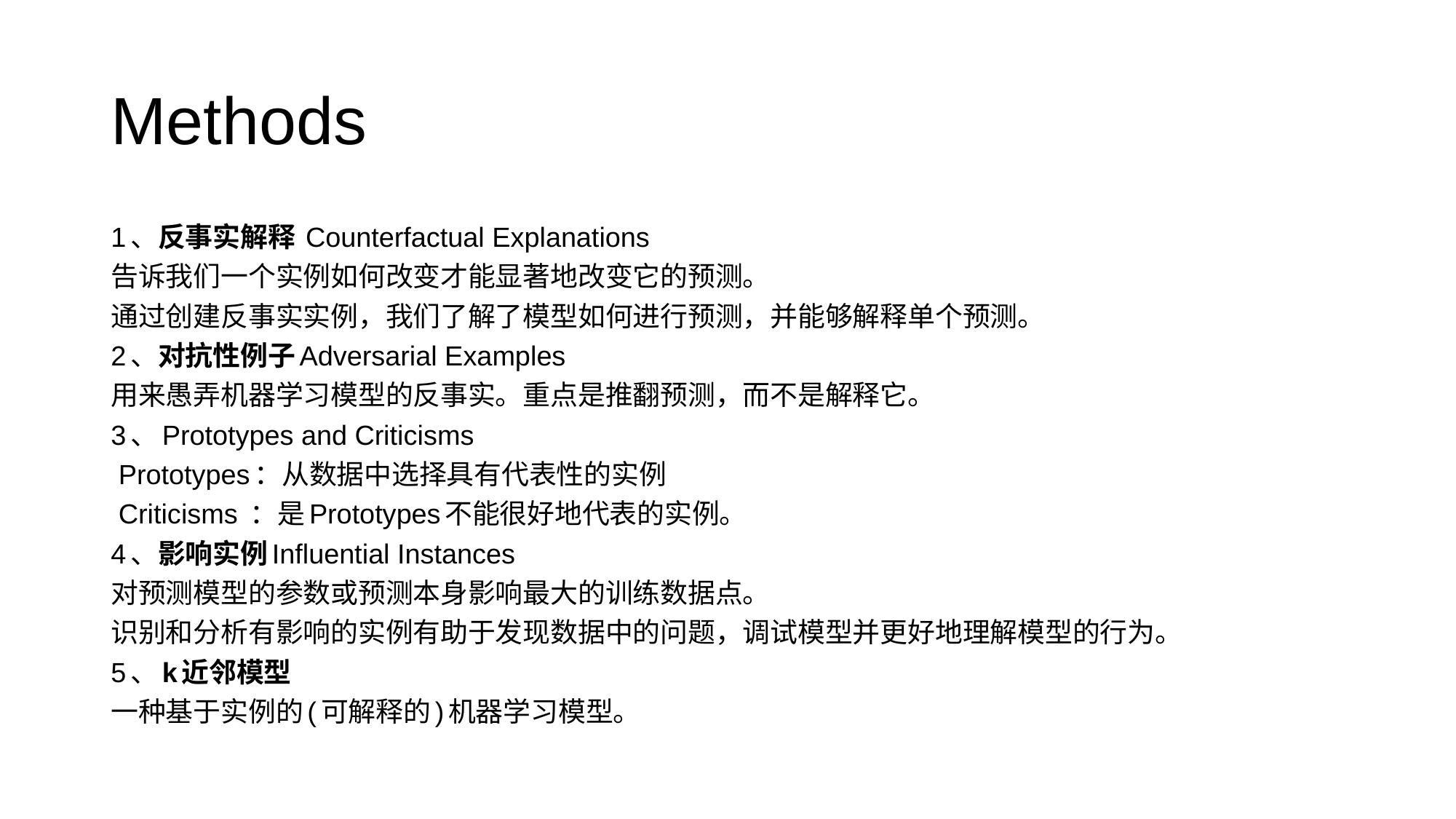

# Methods
1、反事实解释 Counterfactual Explanations
告诉我们一个实例如何改变才能显著地改变它的预测。
通过创建反事实实例，我们了解了模型如何进行预测，并能够解释单个预测。
2、对抗性例子Adversarial Examples
用来愚弄机器学习模型的反事实。重点是推翻预测，而不是解释它。
3、Prototypes and Criticisms
 Prototypes：从数据中选择具有代表性的实例
 Criticisms ：是Prototypes不能很好地代表的实例。
4、影响实例Influential Instances
对预测模型的参数或预测本身影响最大的训练数据点。
识别和分析有影响的实例有助于发现数据中的问题，调试模型并更好地理解模型的行为。
5、k近邻模型
一种基于实例的(可解释的)机器学习模型。